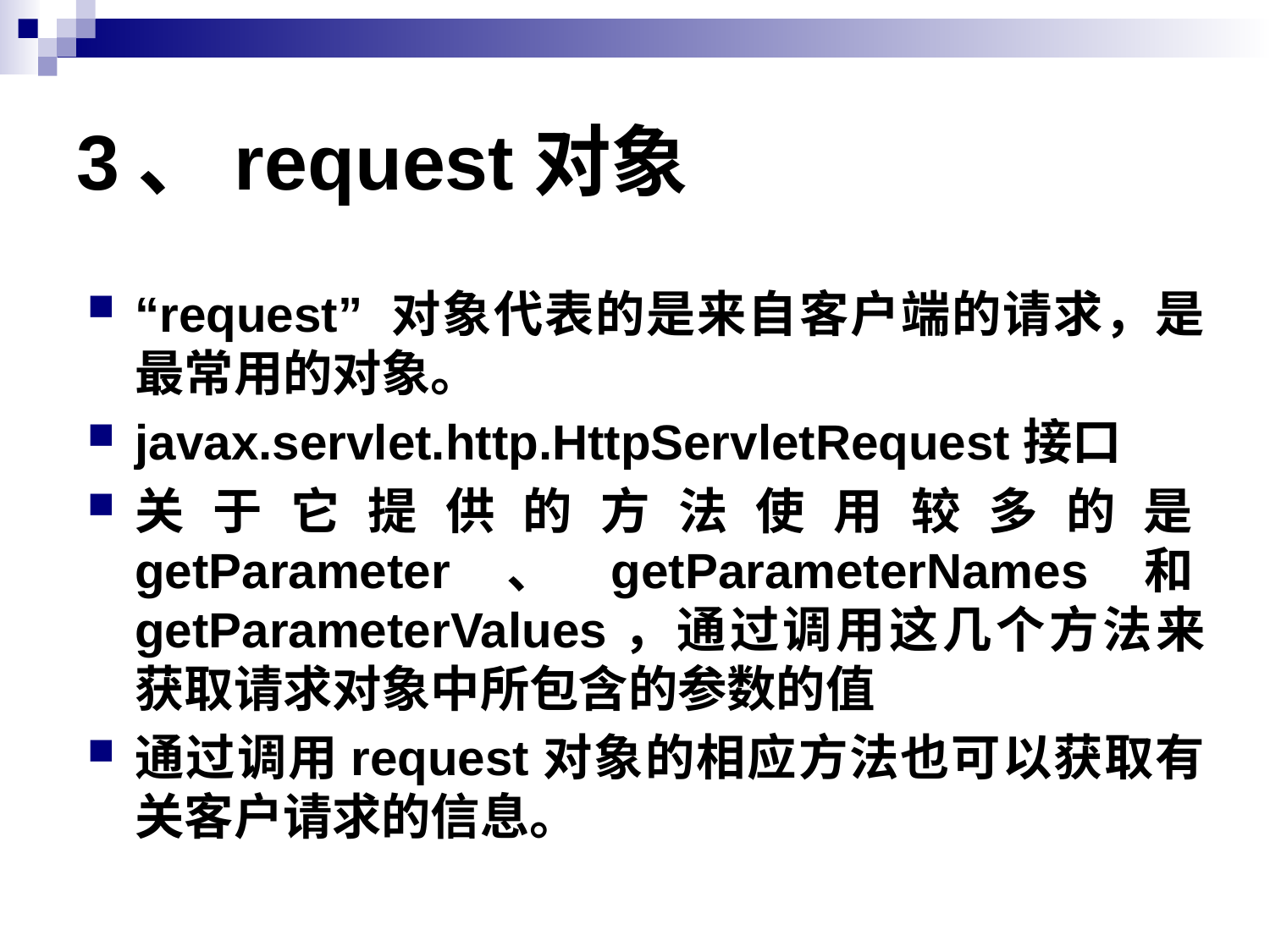

# 3、request对象
“request” 对象代表的是来自客户端的请求，是最常用的对象。
javax.servlet.http.HttpServletRequest接口
关于它提供的方法使用较多的是getParameter、getParameterNames和getParameterValues，通过调用这几个方法来获取请求对象中所包含的参数的值
通过调用request对象的相应方法也可以获取有关客户请求的信息。
13